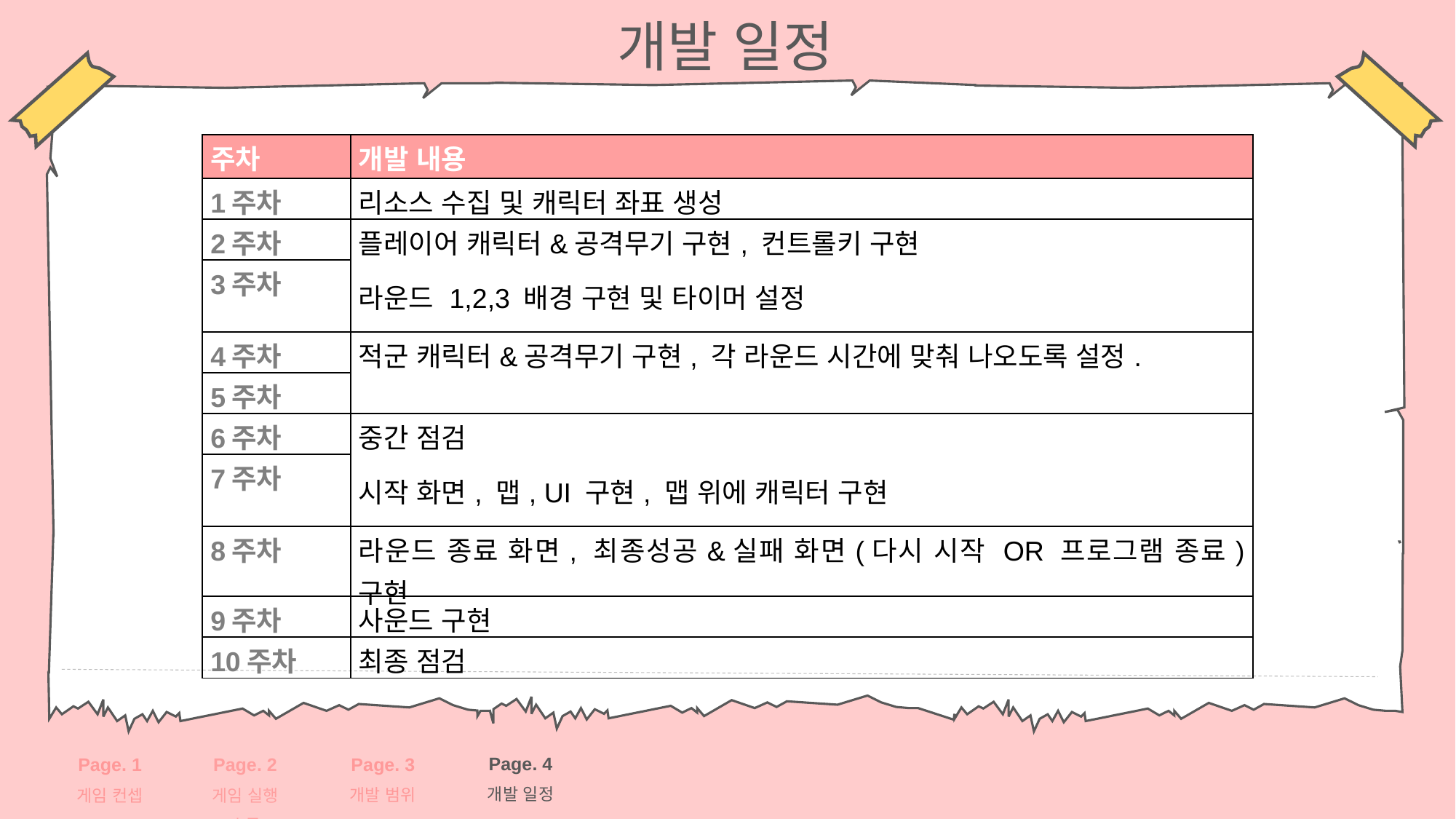

개발 일정

| 주차 | 개발 내용 |
| --- | --- |
| 1주차 | 리소스 수집 및 캐릭터 좌표 생성 |
| 2주차 | 플레이어 캐릭터&공격무기 구현, 컨트롤키 구현 라운드 1,2,3 배경 구현 및 타이머 설정 |
| 3주차 |  |
| 4주차 | 적군 캐릭터&공격무기 구현, 각 라운드 시간에 맞춰 나오도록 설정. |
| 5주차 |  |
| 6주차 | 중간 점검 시작 화면, 맵, UI 구현, 맵 위에 캐릭터 구현 |
| 7주차 |  |
| 8주차 | 라운드 종료 화면, 최종성공&실패 화면(다시 시작 OR 프로그램 종료) 구현 |
| 9주차 | 사운드 구현 |
| 10주차 | 최종 점검 |
Page. 4
개발 일정
Page. 3
개발 범위
Page. 1
게임 컨셉
Page. 2
게임 실행 흐름